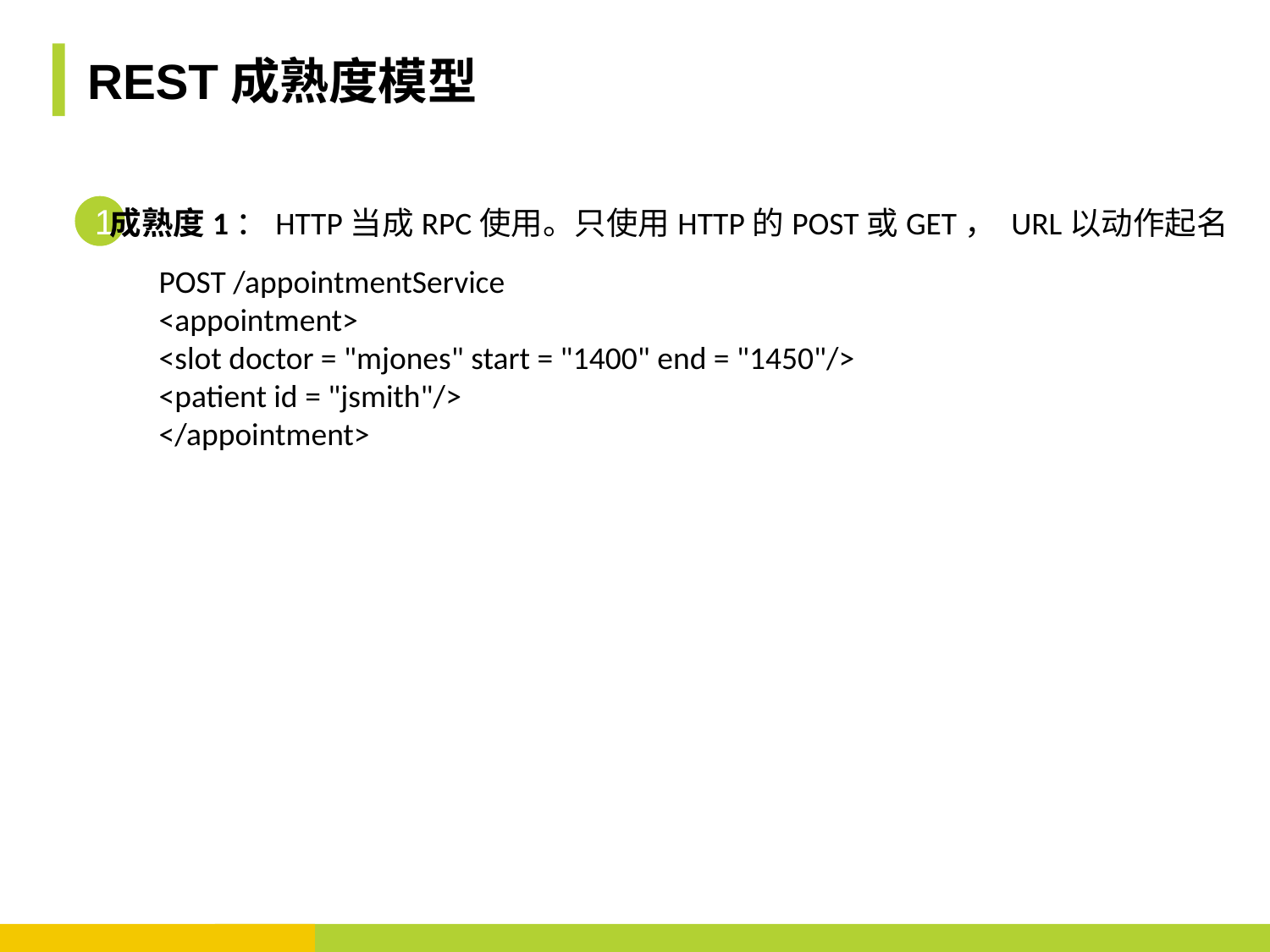

REST成熟度模型
1
成熟度1：HTTP当成RPC使用。只使用HTTP的POST或GET， URL以动作起名
POST /appointmentService
<appointment>
<slot doctor = "mjones" start = "1400" end = "1450"/>
<patient id = "jsmith"/>
</appointment>